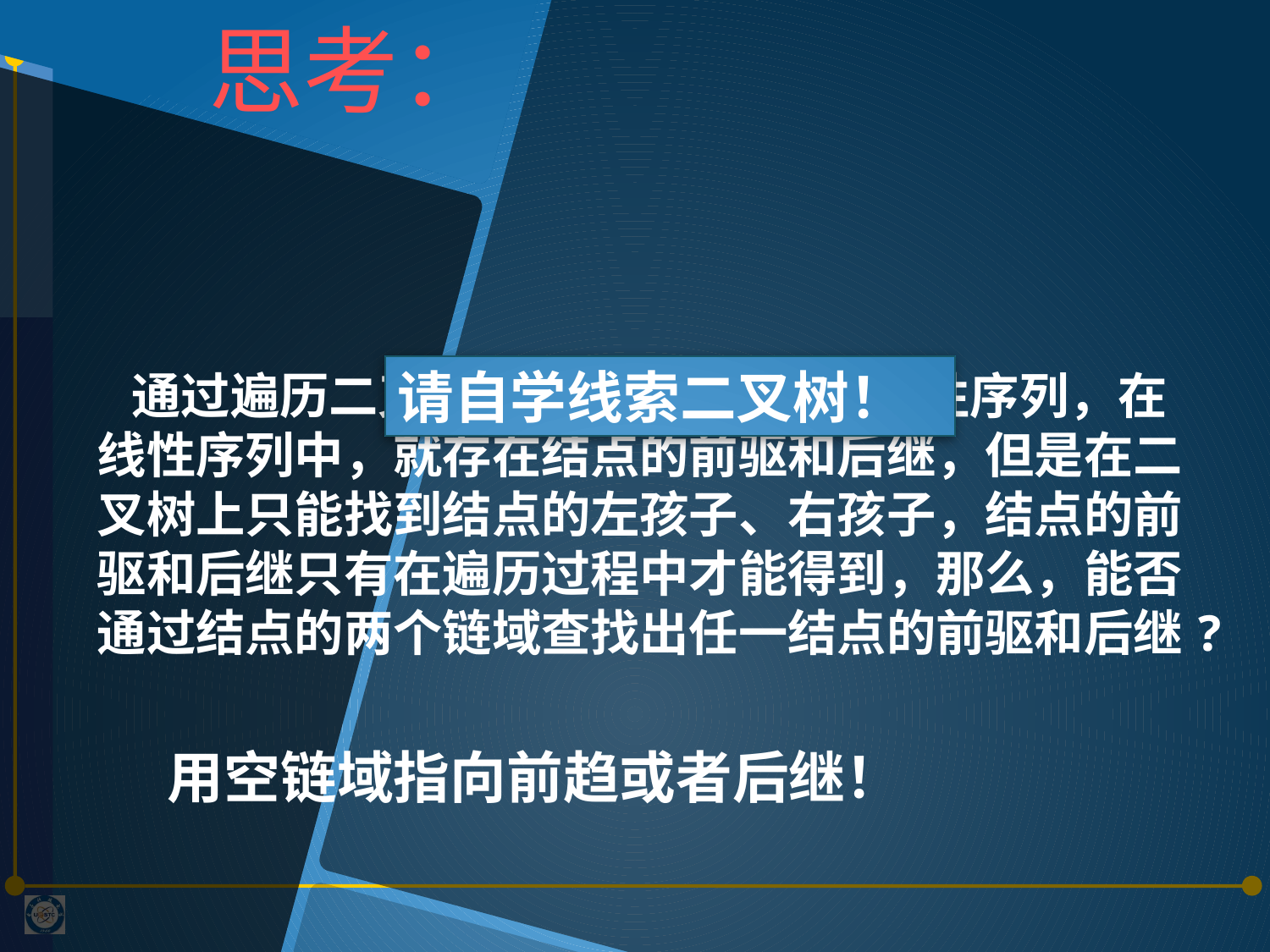

2
思考：
  通过遍历二叉树可得到结点的一个线性序列，在线性序列中，就存在结点的前驱和后继，但是在二叉树上只能找到结点的左孩子、右孩子，结点的前驱和后继只有在遍历过程中才能得到，那么，能否通过结点的两个链域查找出任一结点的前驱和后继?
请自学线索二叉树！
用空链域指向前趋或者后继！